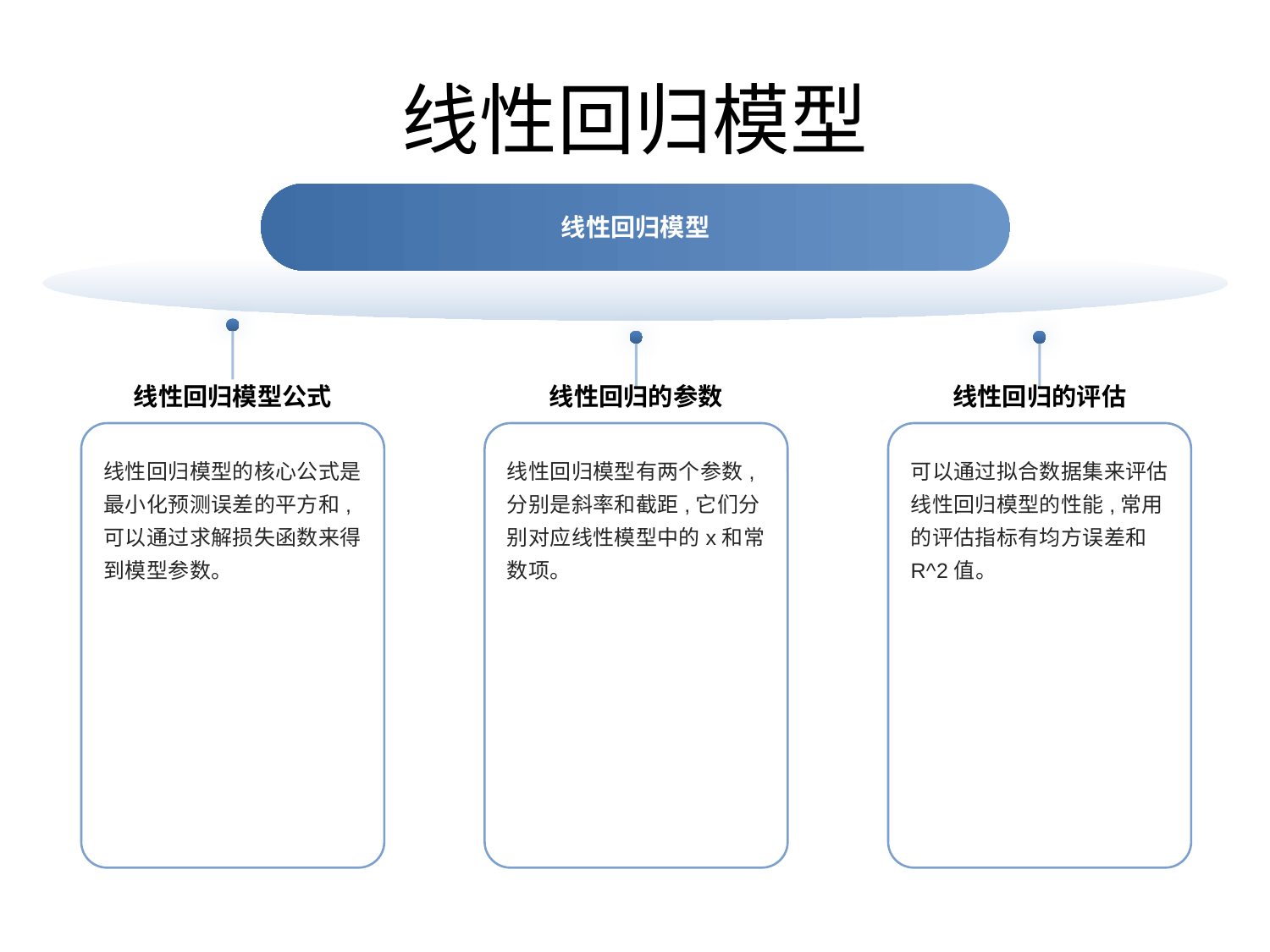

# 线性回归模型
线性回归模型

线性回归模型公式
线性回归的参数
线性回归的评估
线性回归模型的核心公式是最小化预测误差的平方和,可以通过求解损失函数来得到模型参数。
线性回归模型有两个参数,分别是斜率和截距,它们分别对应线性模型中的x和常数项。
可以通过拟合数据集来评估线性回归模型的性能,常用的评估指标有均方误差和R^2值。